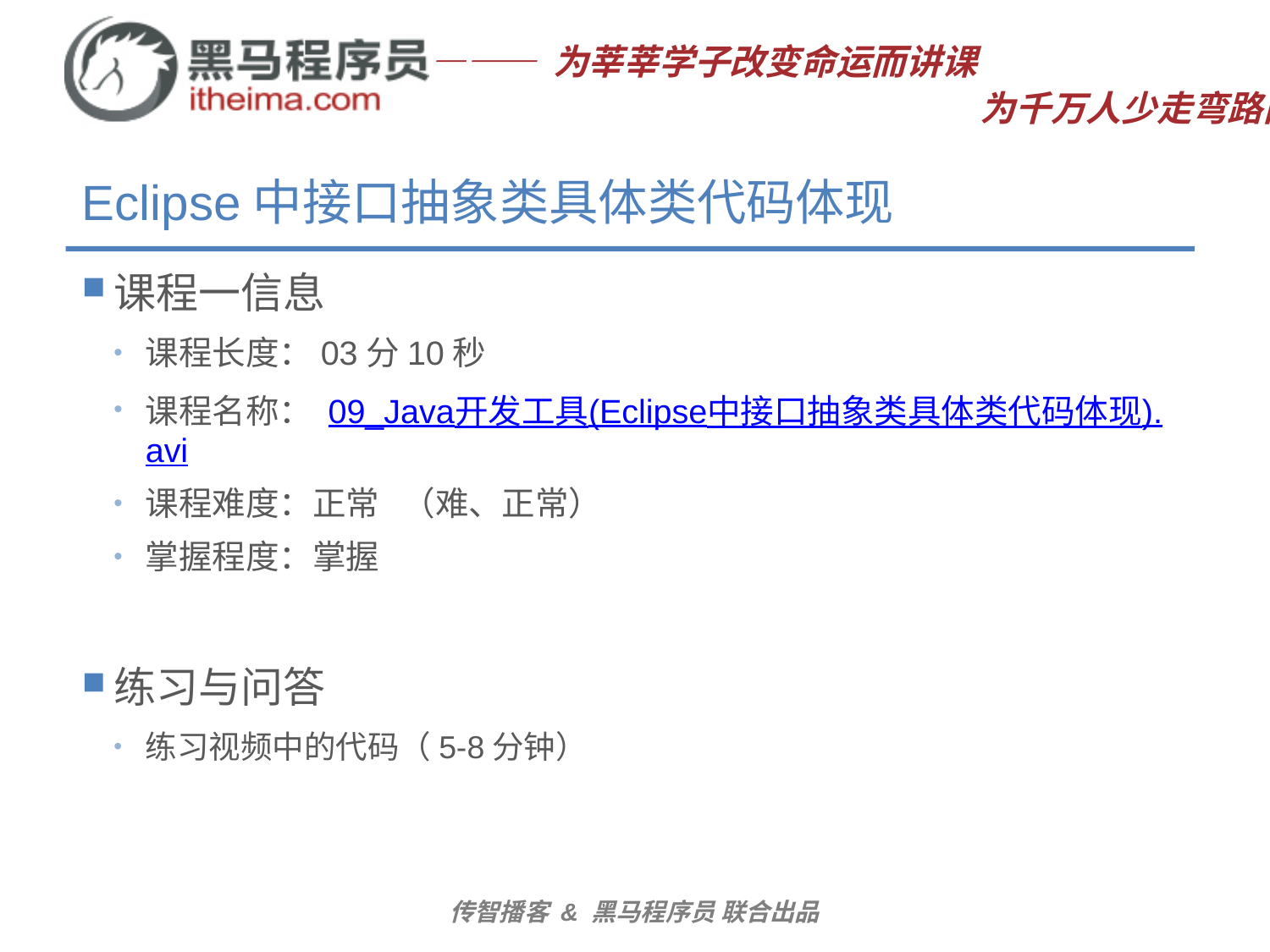

# Eclipse中接口抽象类具体类代码体现
课程一信息
课程长度：03分10秒
课程名称： 09_Java开发工具(Eclipse中接口抽象类具体类代码体现).avi
课程难度：正常   （难、正常）
掌握程度：掌握

练习与问答
练习视频中的代码（5-8分钟）